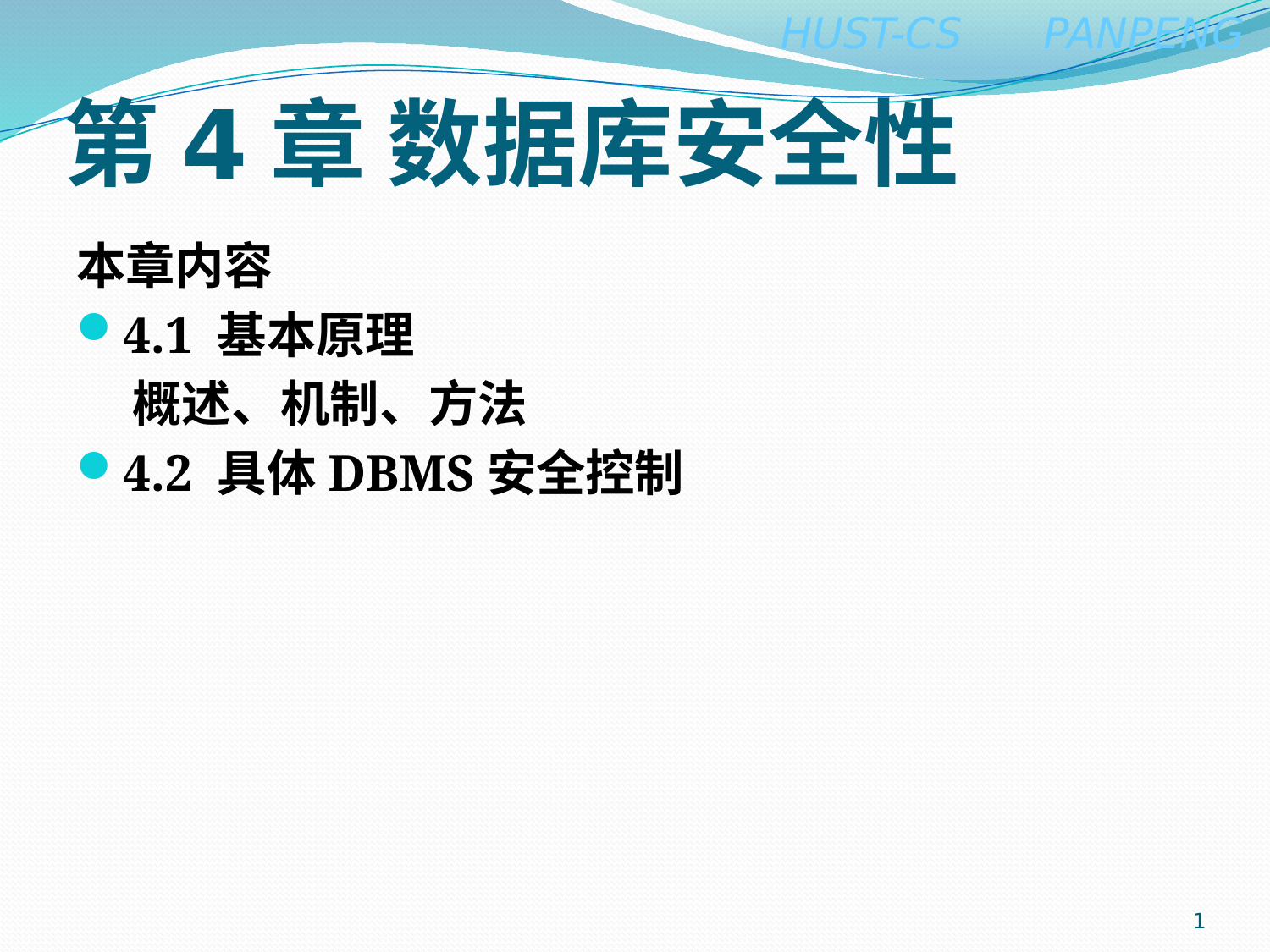

# 第4章 数据库安全性
本章内容
4.1 基本原理
    概述、机制、方法
4.2 具体DBMS安全控制
1